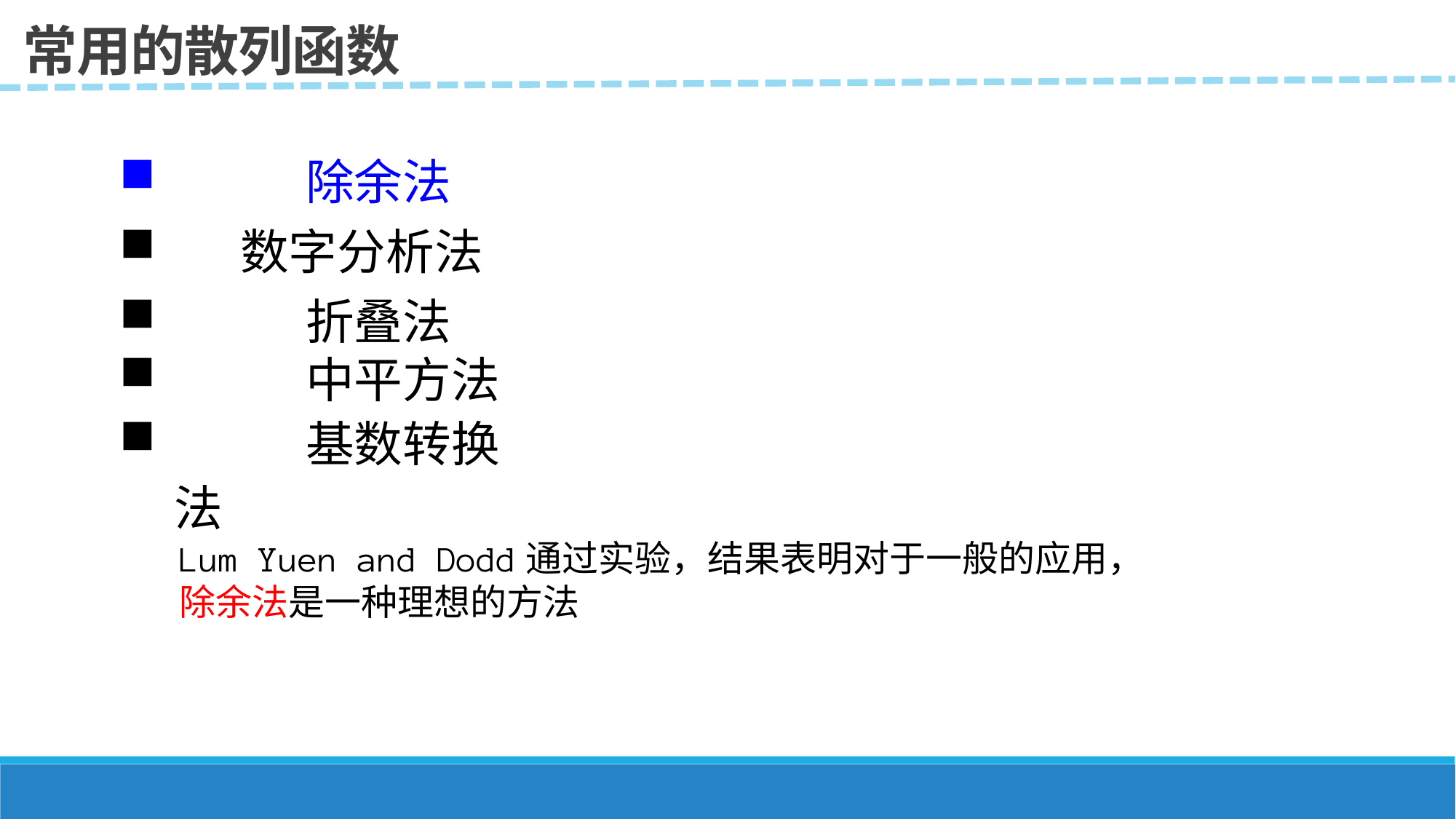

常用的散列函数
	 除余法
     数字分析法
	 折叠法
	 中平方法
	 基数转换法
Lum Yuen and Dodd通过实验，结果表明对于一般的应用，除余法是一种理想的方法